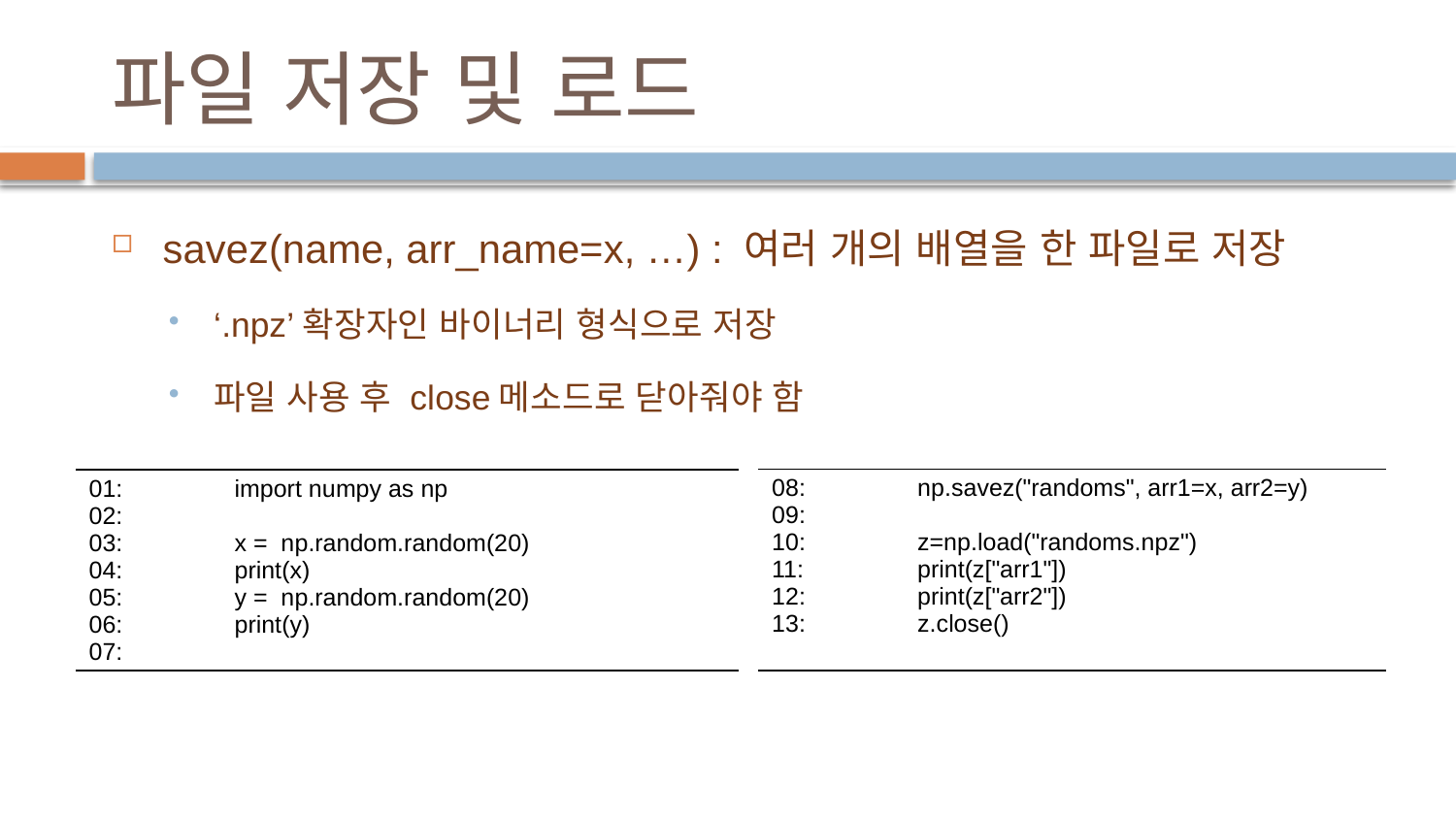

# 파일 저장 및 로드
savez(name, arr_name=x, …) : 여러 개의 배열을 한 파일로 저장
‘.npz’확장자인 바이너리 형식으로 저장
파일 사용 후 close메소드로 닫아줘야 함

| 08: np.savez("randoms", arr1=x, arr2=y) 09: 10: z=np.load("randoms.npz") 11: print(z["arr1"]) 12: print(z["arr2"]) 13: z.close() |
| --- |
| 01: import numpy as np 02: 03: x = np.random.random(20) 04: print(x) 05: y = np.random.random(20) 06: print(y) 07: |
| --- |